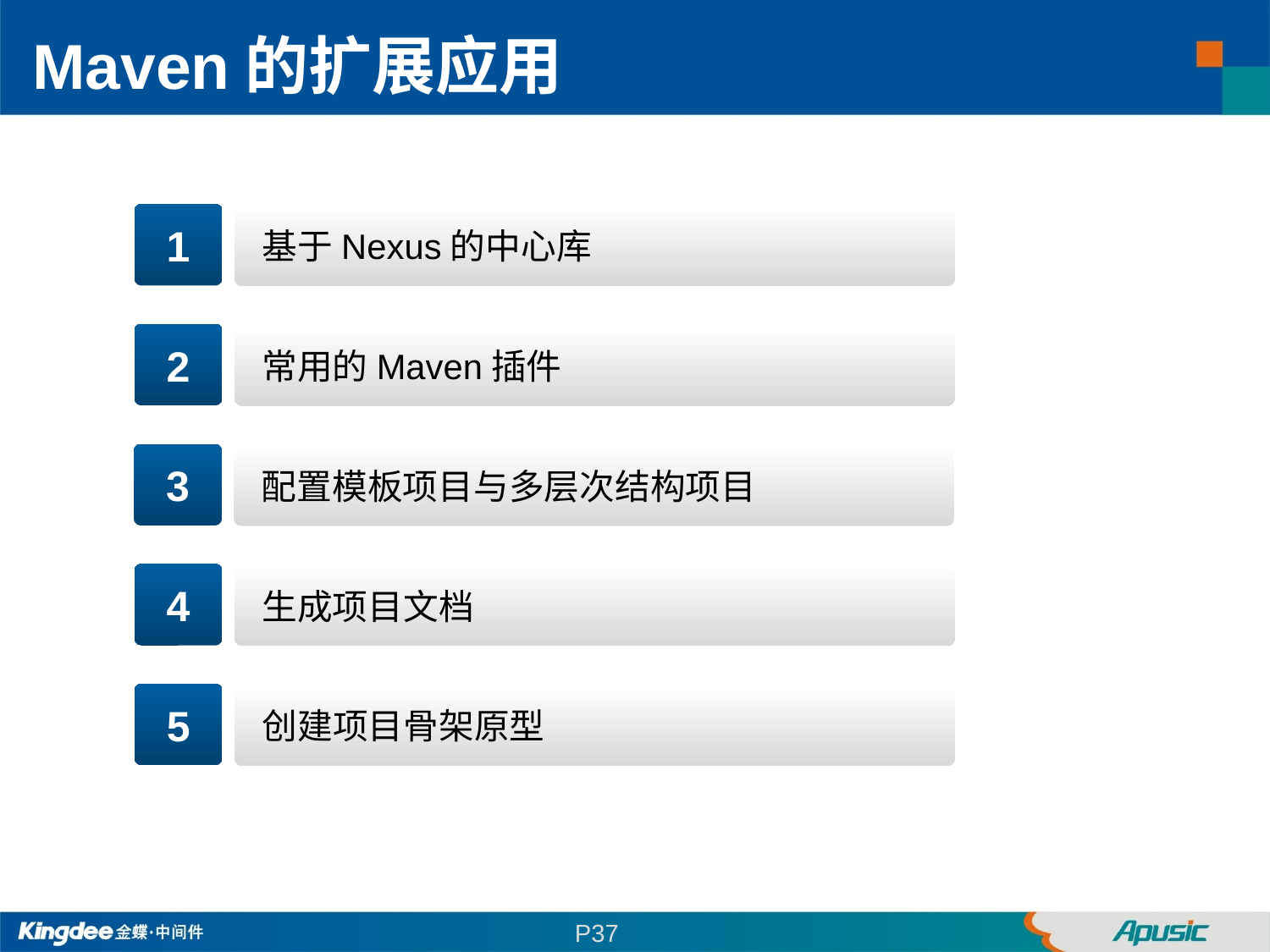

Maven的扩展应用
1
基于Nexus的中心库
2
常用的Maven插件
3
配置模板项目与多层次结构项目
4
生成项目文档
5
创建项目骨架原型